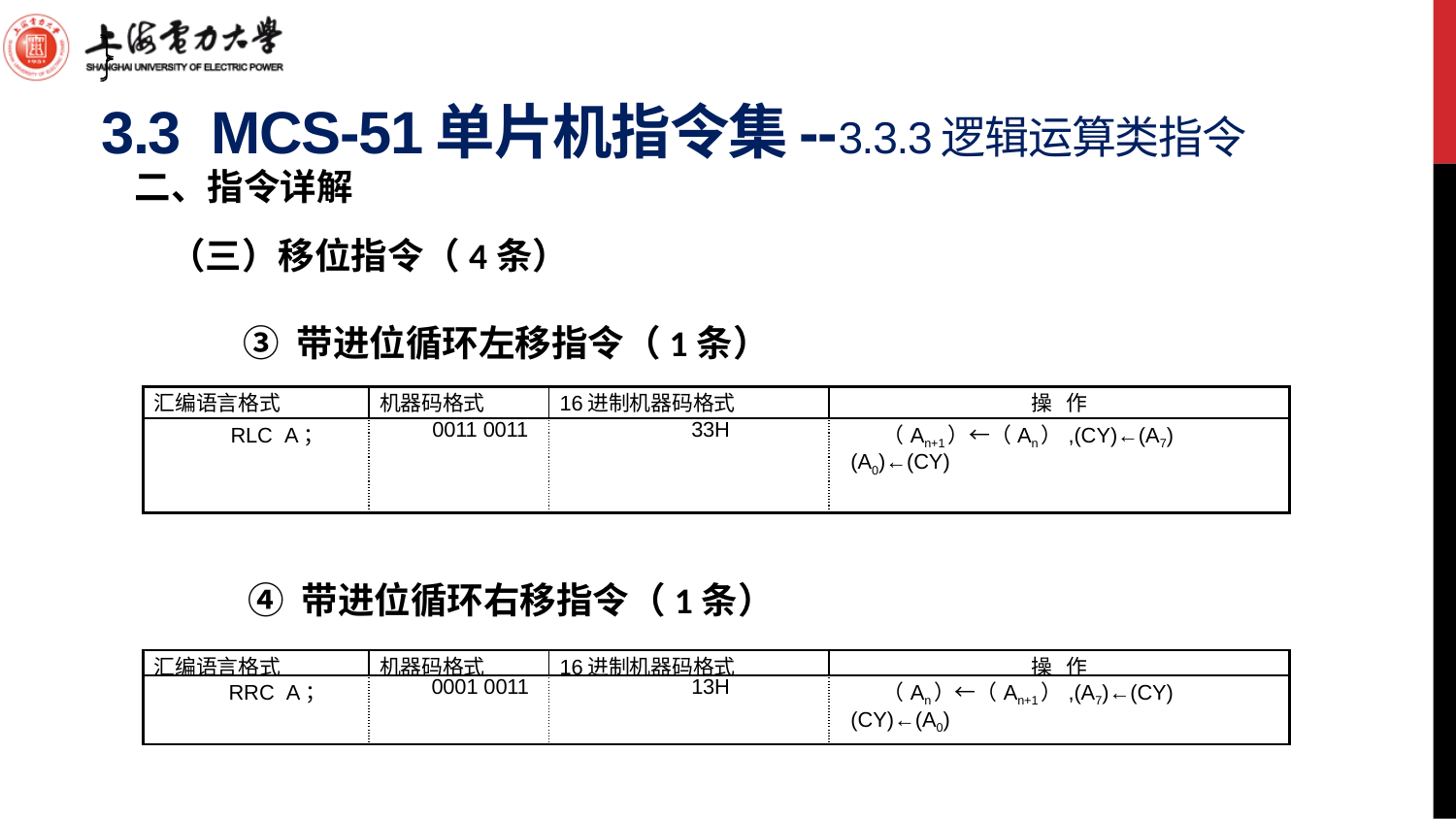

# 3.3  MCS-51单片机指令集--3.3.3逻辑运算类指令
二、指令详解

（三）移位指令（4条）

         ③ 带进位循环左移指令（1条）
| 汇编语言格式 | 机器码格式 | 16进制机器码格式 | 操 作 |
| --- | --- | --- | --- |
| RLC A； | 0011 0011 | 33H | （An+1）←（An）,(CY)←(A7) (A0)←(CY) |
           ④ 带进位循环右移指令（1条）
| 汇编语言格式 | 机器码格式 | 16进制机器码格式 | 操 作 |
| --- | --- | --- | --- |
| RRC A； | 0001 0011 | 13H | （An）←（An+1）,(A7)←(CY) (CY)←(A0) |